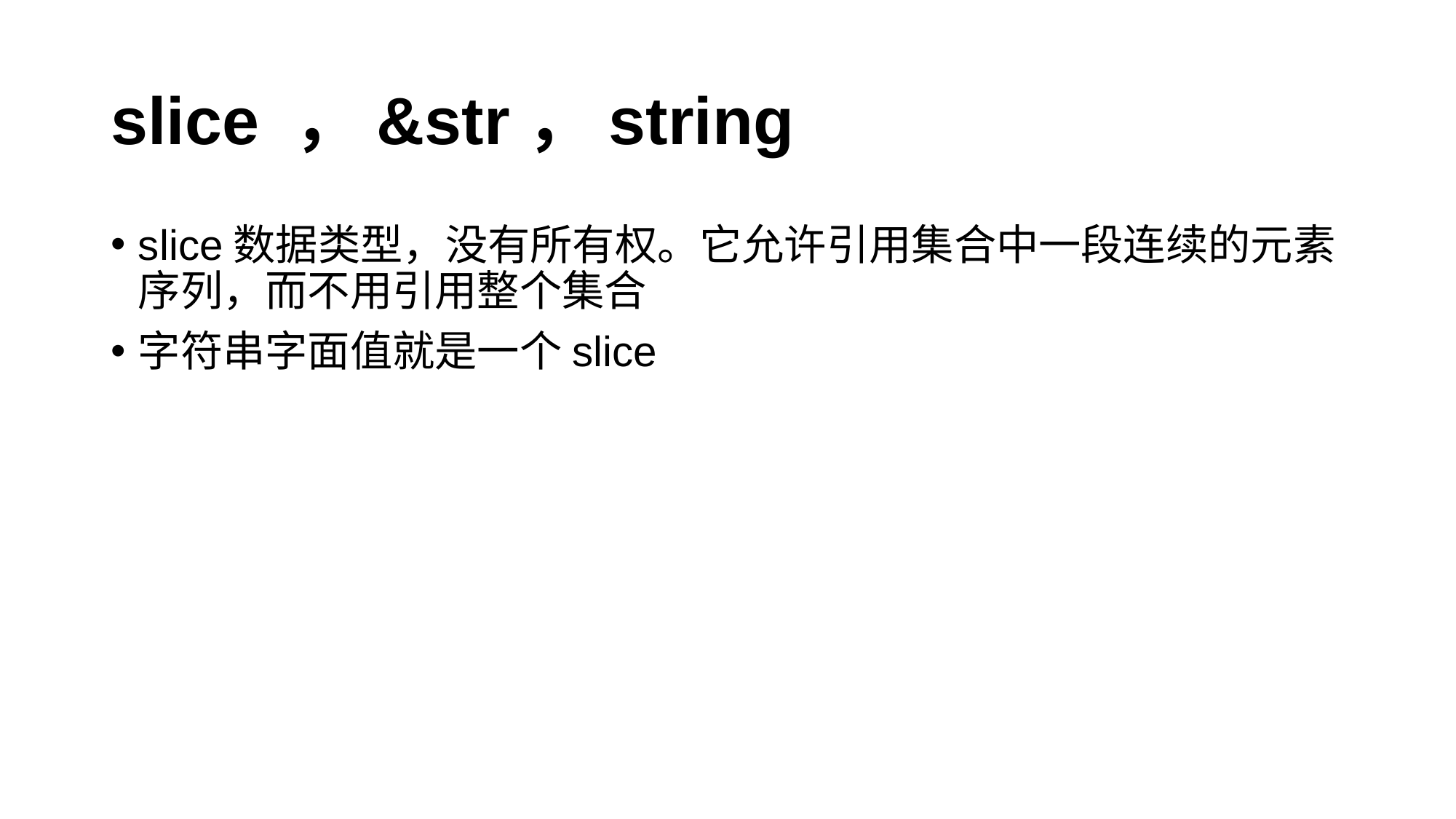

# slice ，&str，string
slice数据类型，没有所有权。它允许引用集合中一段连续的元素序列，而不用引用整个集合
字符串字面值就是一个slice